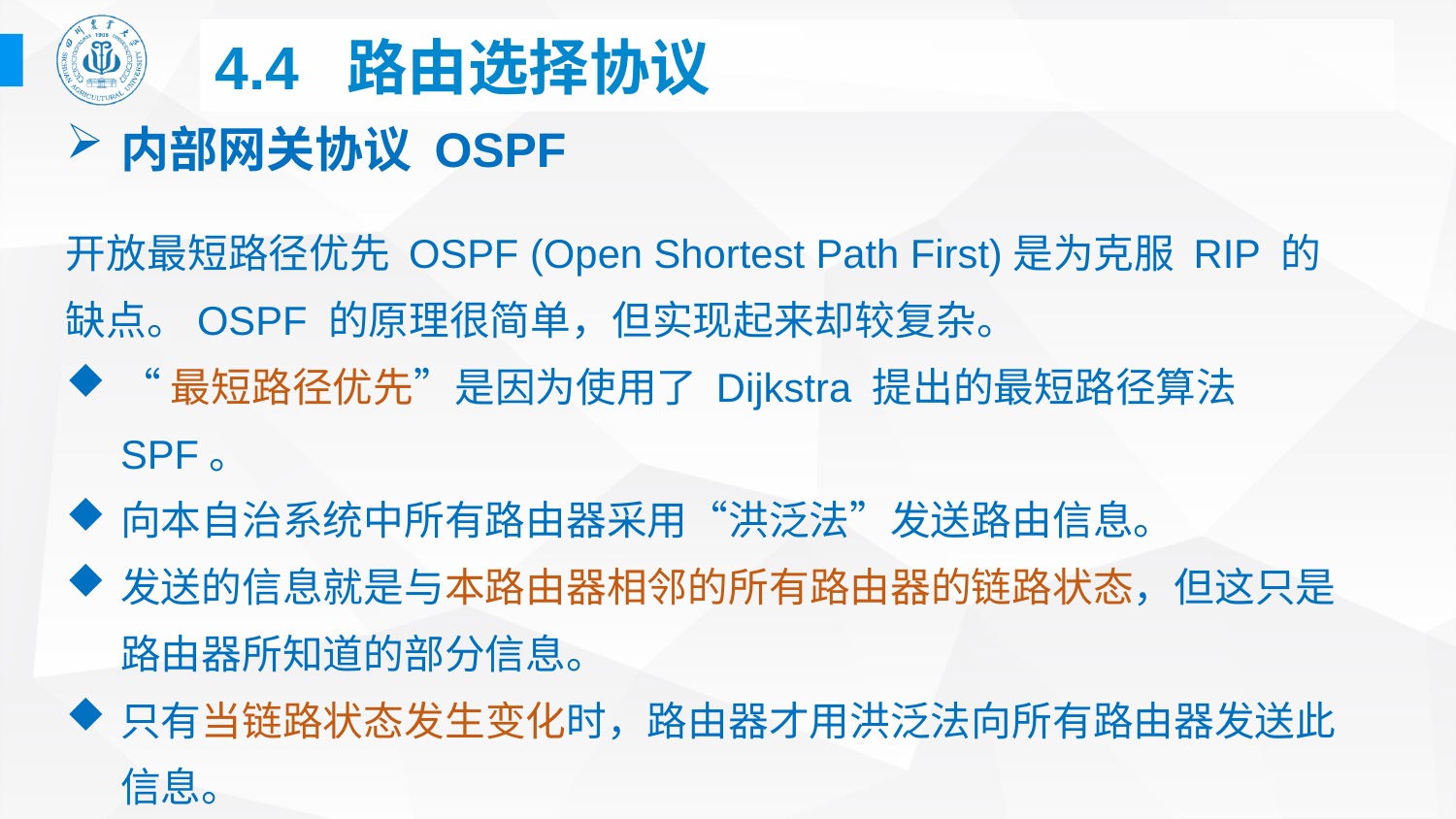

# 4.4  路由选择协议
内部网关协议 OSPF
开放最短路径优先 OSPF (Open Shortest Path First)是为克服 RIP 的缺点。OSPF 的原理很简单，但实现起来却较复杂。
“最短路径优先”是因为使用了 Dijkstra 提出的最短路径算法 SPF。
向本自治系统中所有路由器采用“洪泛法”发送路由信息。
发送的信息就是与本路由器相邻的所有路由器的链路状态，但这只是路由器所知道的部分信息。
只有当链路状态发生变化时，路由器才用洪泛法向所有路由器发送此信息。